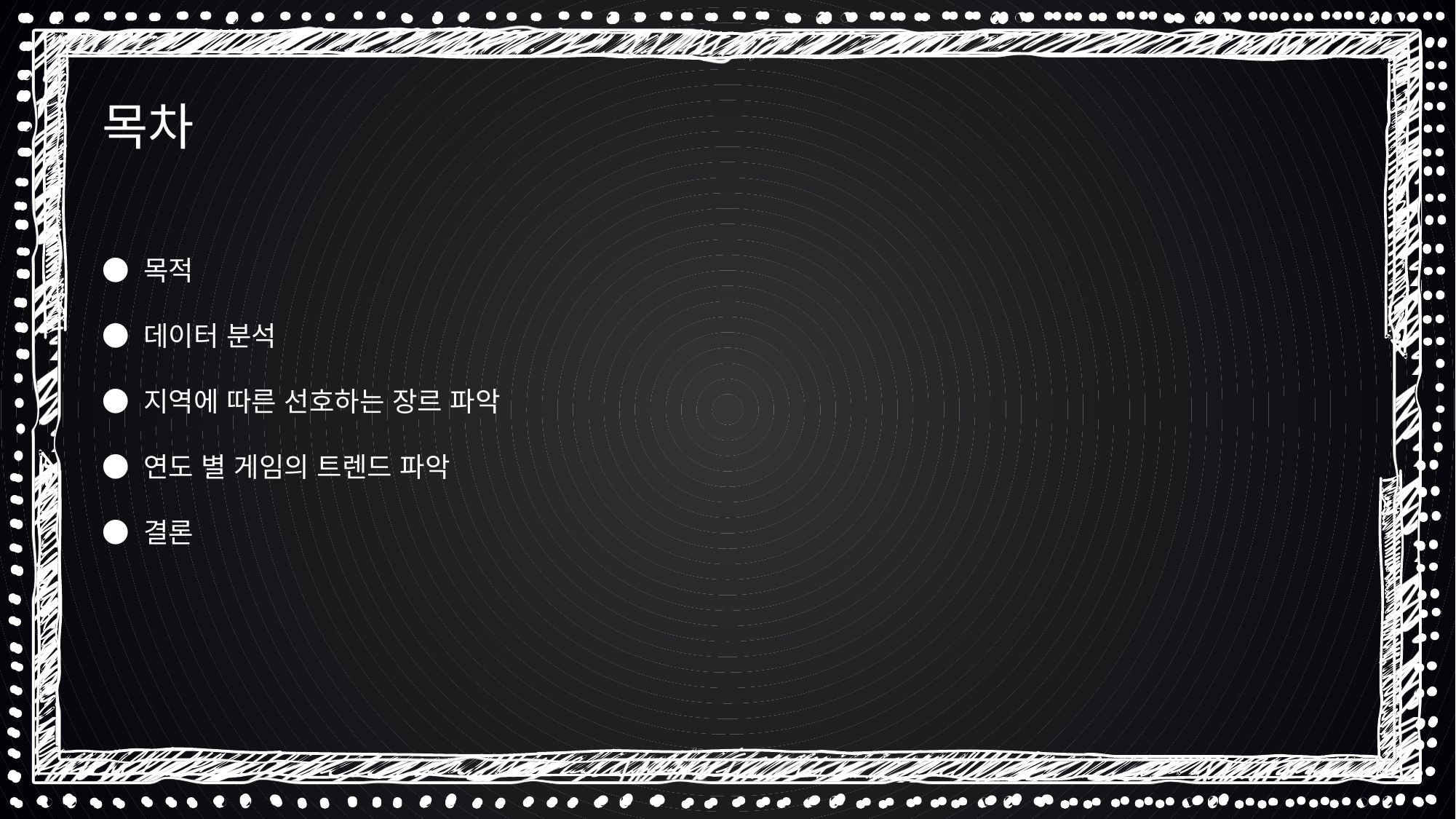

목차

● 목적

● 데이터 분석

● 지역에 따른 선호하는 장르 파악

● 연도 별 게임의 트렌드 파악

● 결론